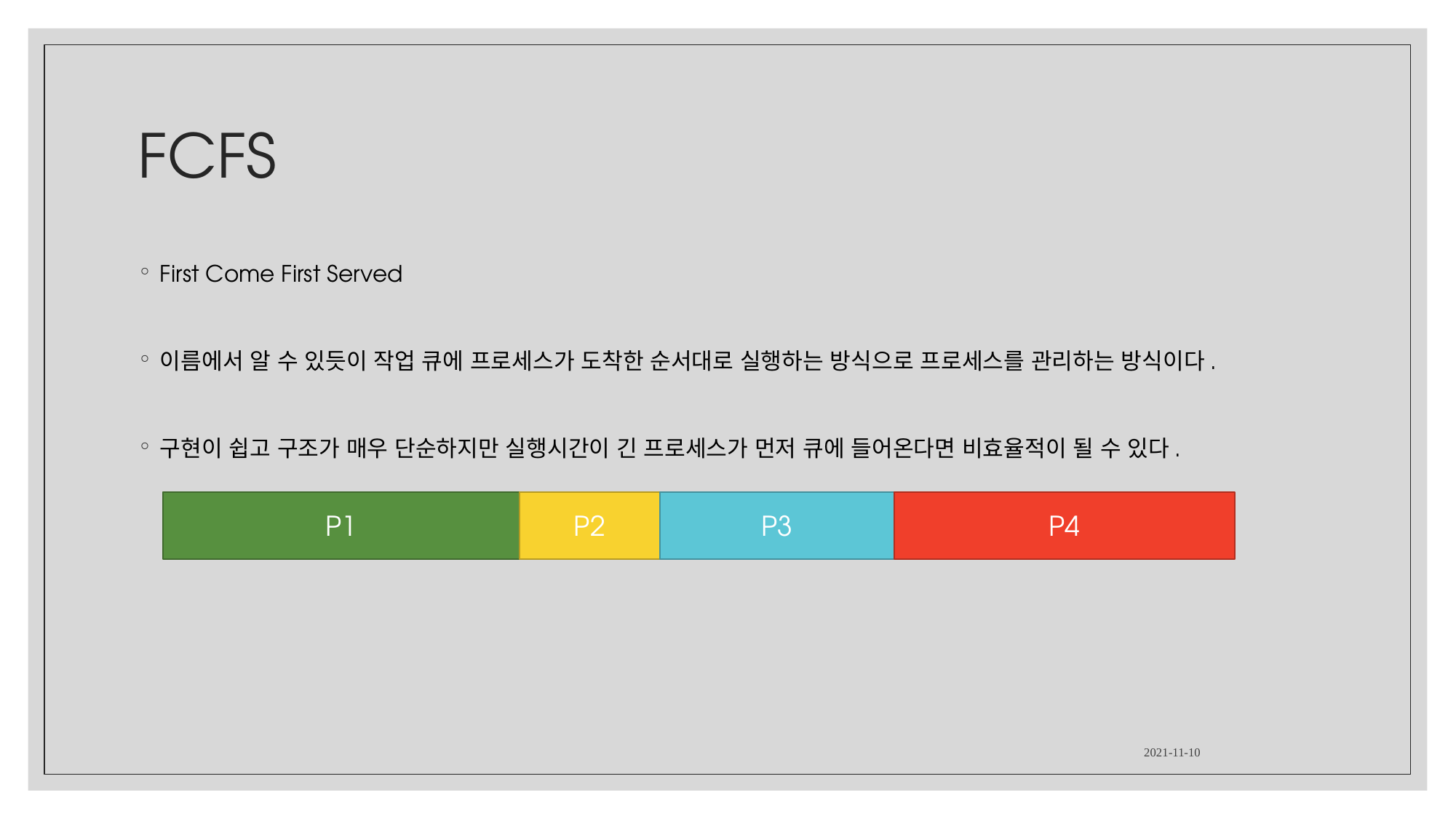

# FCFS
First Come First Served

이름에서 알 수 있듯이 작업 큐에 프로세스가 도착한 순서대로 실행하는 방식으로 프로세스를 관리하는 방식이다.

구현이 쉽고 구조가 매우 단순하지만 실행시간이 긴 프로세스가 먼저 큐에 들어온다면 비효율적이 될 수 있다.
P4
P2
P3
P1
2021-11-10